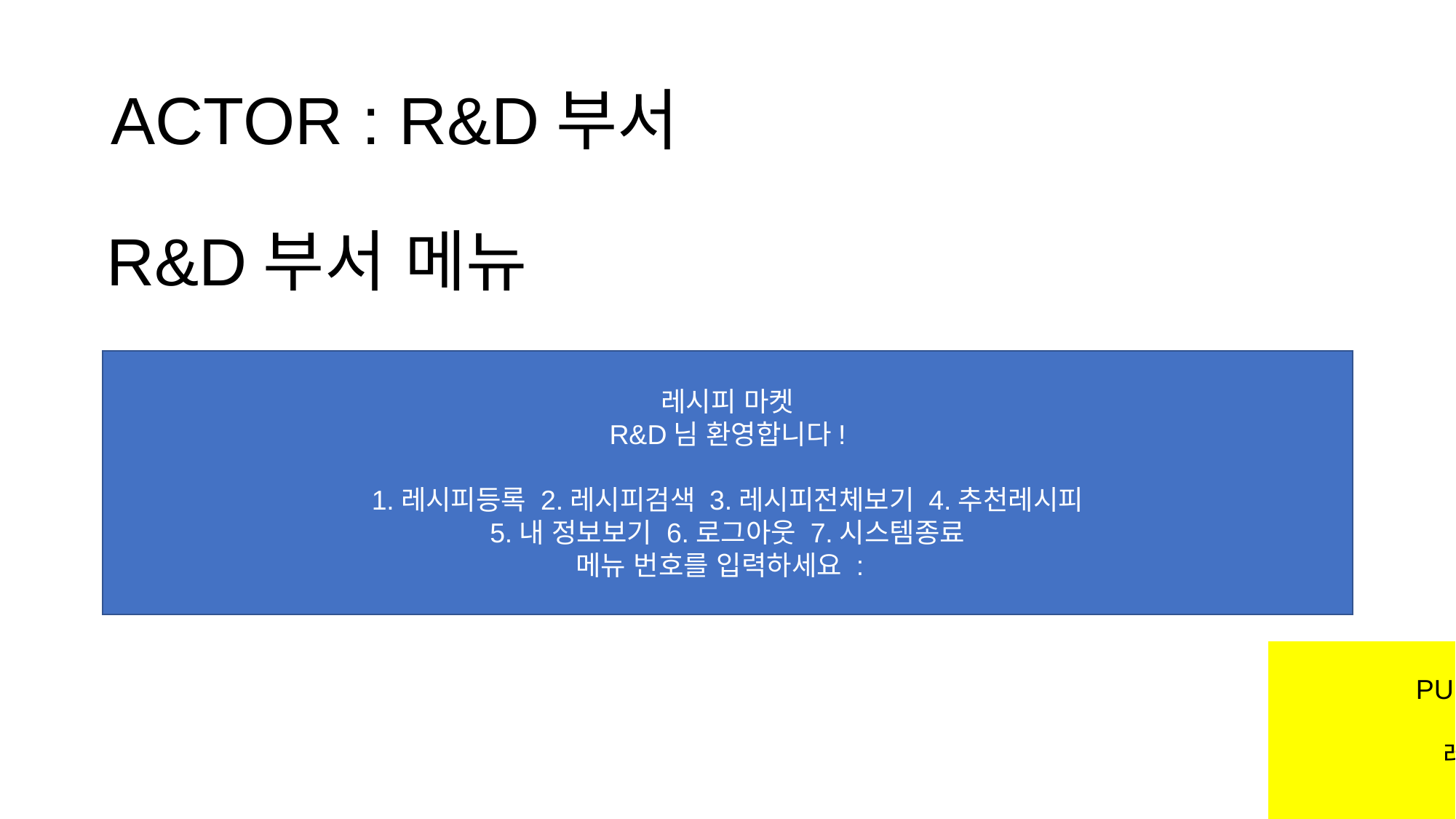

# ACTOR : R&D부서
R&D부서 메뉴
레시피 마켓
R&D님 환영합니다!

1.레시피등록 2.레시피검색 3.레시피전체보기 4.추천레시피
5.내 정보보기 6.로그아웃 7.시스템종료
메뉴 번호를 입력하세요 :
PUBLIC한 메뉴 추가하기
레시피 재료로 검색
레시피 이름으로 겸색
레시피 코드로 검색